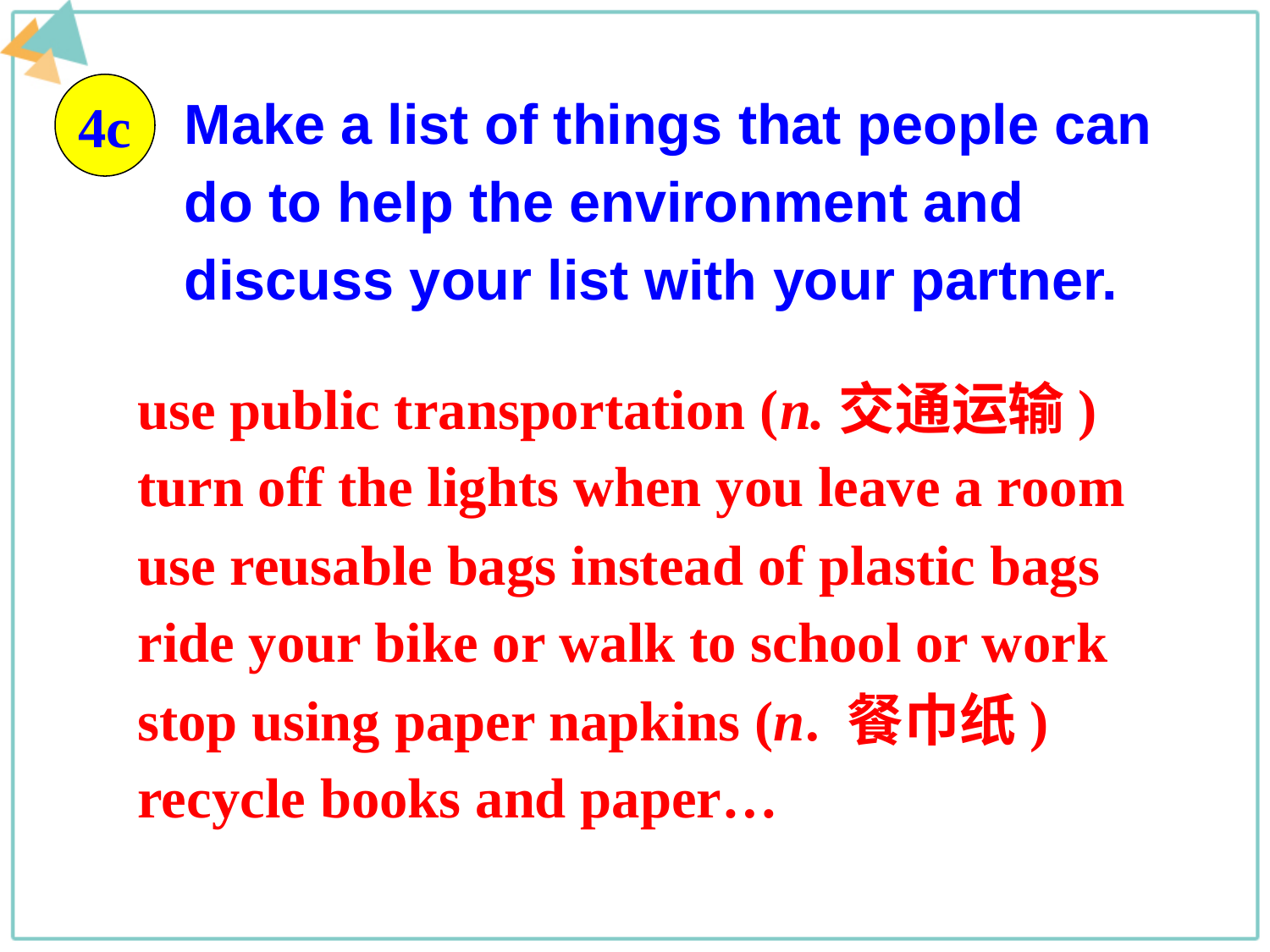

Make a list of things that people can do to help the environment and discuss your list with your partner.
4c
use public transportation (n.交通运输)
turn off the lights when you leave a room
use reusable bags instead of plastic bags
ride your bike or walk to school or work
stop using paper napkins (n. 餐巾纸)
recycle books and paper…